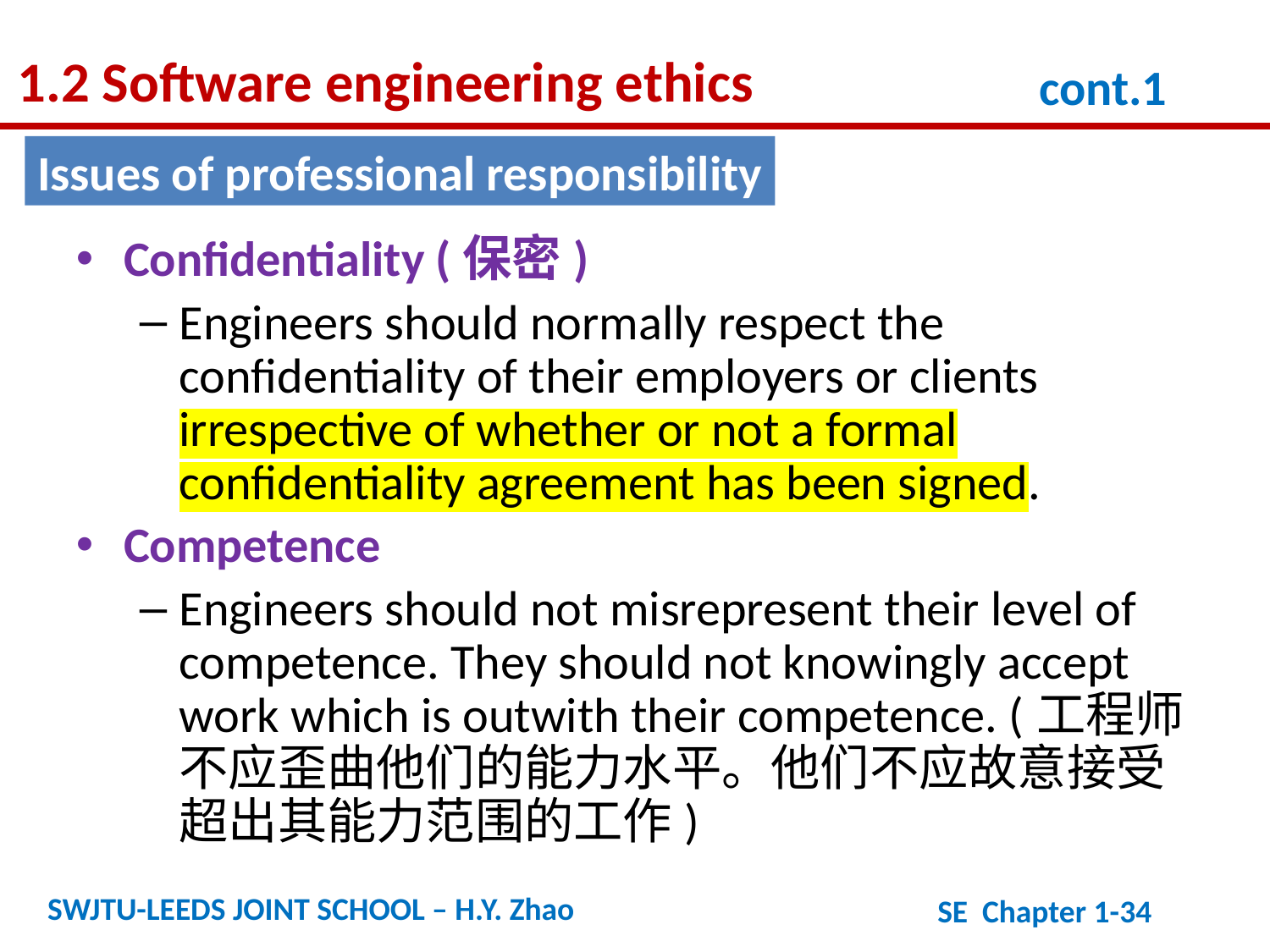

1.2 Software engineering ethics
cont.1
Issues of professional responsibility
Confidentiality (保密)
Engineers should normally respect the confidentiality of their employers or clients irrespective of whether or not a formal confidentiality agreement has been signed.
Competence
Engineers should not misrepresent their level of competence. They should not knowingly accept work which is outwith their competence. (工程师不应歪曲他们的能力水平。他们不应故意接受超出其能力范围的工作)

SWJTU-LEEDS JOINT SCHOOL – H.Y. Zhao
SE  Chapter 1-34